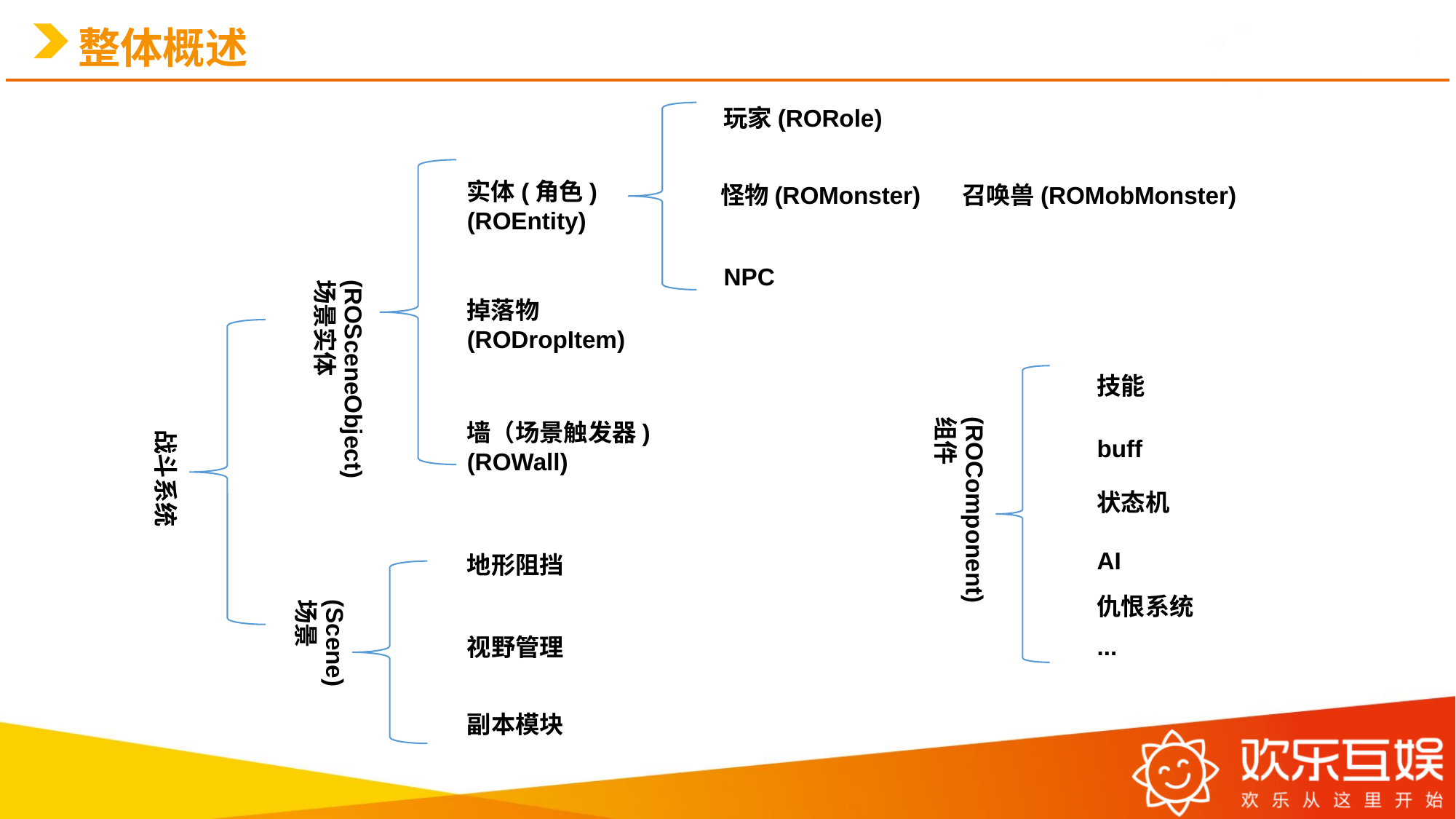

# 整体概述
玩家(RORole)

实体(角色)
(ROEntity)

怪物(ROMonster)
召唤兽(ROMobMonster)
NPC
(ROSceneObject)
场景实体
掉落物
(RODropItem)

墙（场景触发器)
(ROWall)

战斗系统
地形阻挡

(Scene)
场景
视野管理
副本模块

技能
(ROComponent)
组件
buff
状态机
AI
仇恨系统
...